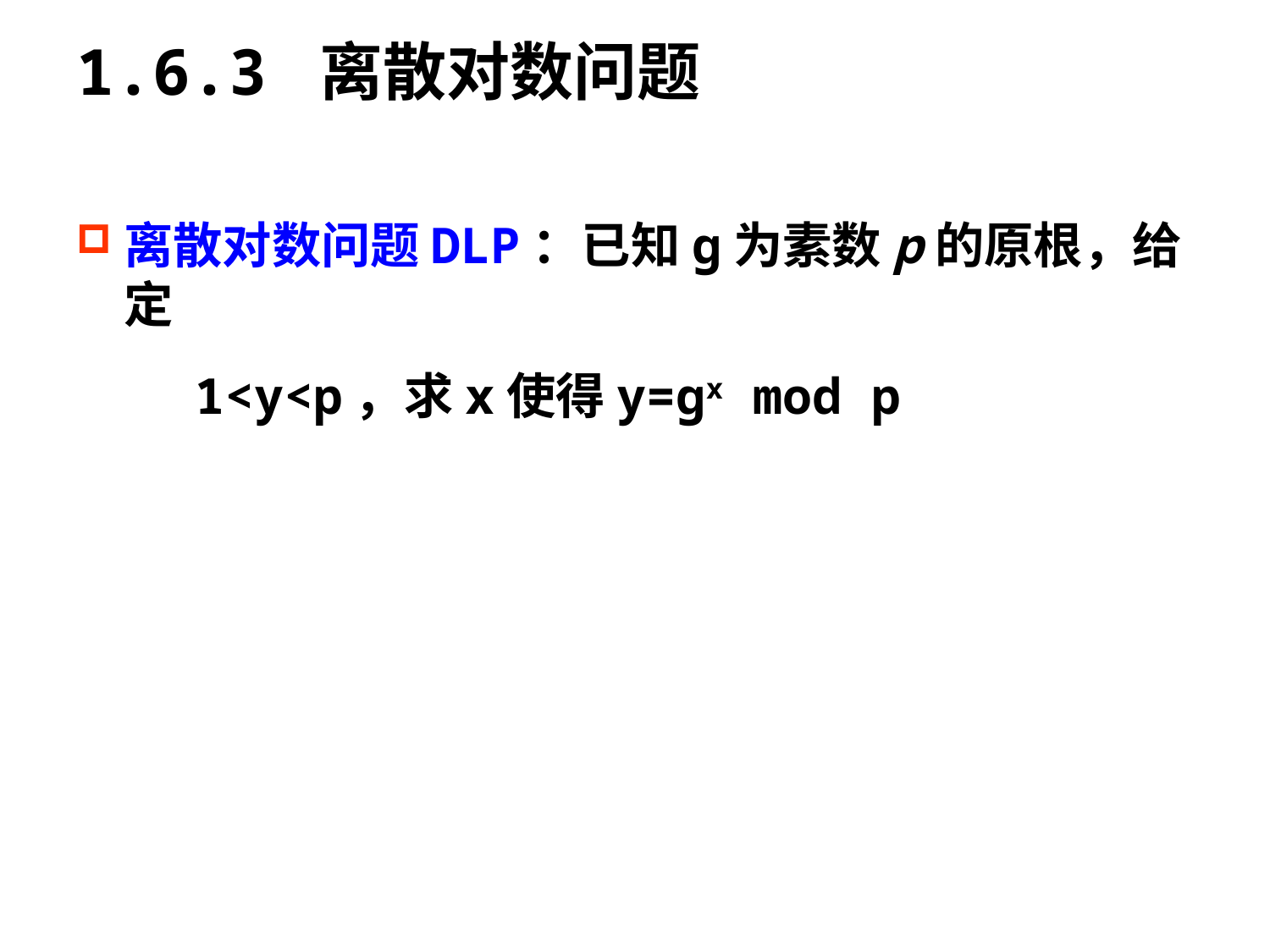

# 1.6.3 离散对数问题
离散对数问题DLP：已知g为素数p的原根，给定
    1<y<p，求x使得y=gx mod p